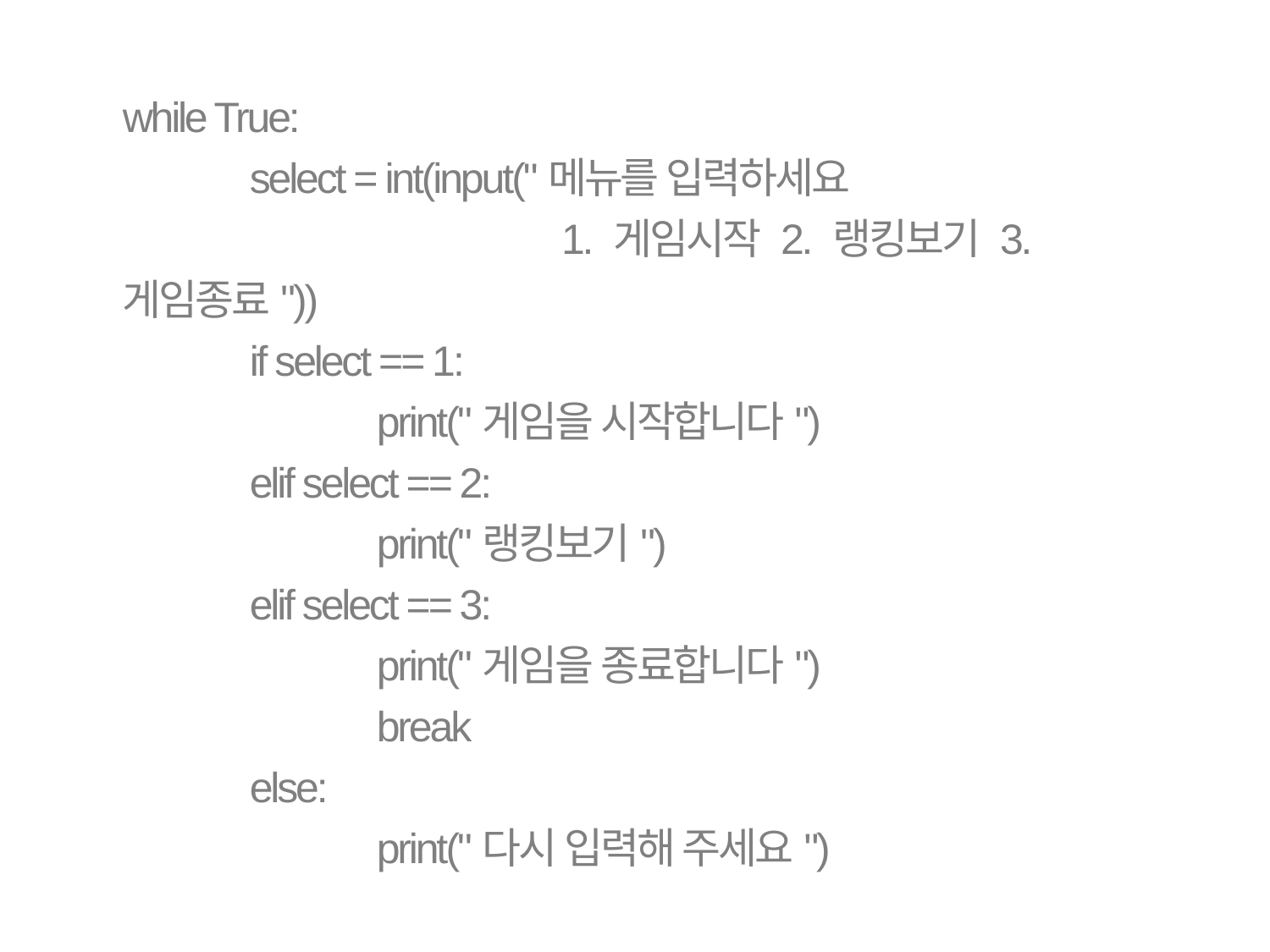

while True:
	select = int(input("메뉴를 입력하세요
			      1. 게임시작 2. 랭킹보기 3. 게임종료"))
	if select == 1:
		print("게임을 시작합니다")
	elif select == 2:
		print("랭킹보기")
	elif select == 3:
		print("게임을 종료합니다")
		break
	else:
		print("다시 입력해 주세요")